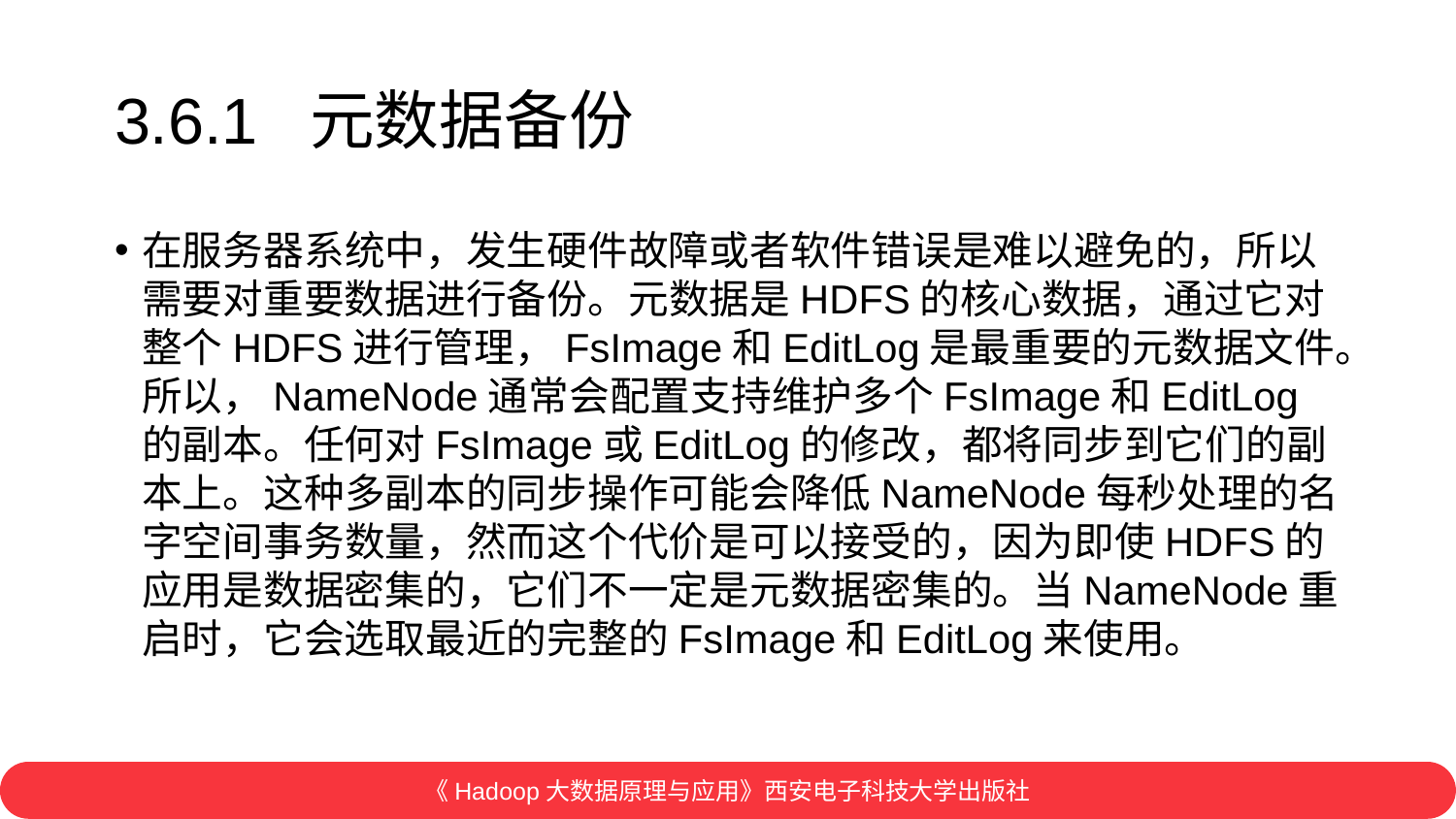

# 3.6.1  元数据备份
在服务器系统中，发生硬件故障或者软件错误是难以避免的，所以需要对重要数据进行备份。元数据是HDFS的核心数据，通过它对整个HDFS进行管理，FsImage和EditLog是最重要的元数据文件。所以，NameNode通常会配置支持维护多个FsImage和EditLog的副本。任何对FsImage或EditLog的修改，都将同步到它们的副本上。这种多副本的同步操作可能会降低NameNode每秒处理的名字空间事务数量，然而这个代价是可以接受的，因为即使HDFS的应用是数据密集的，它们不一定是元数据密集的。当NameNode重启时，它会选取最近的完整的FsImage和EditLog来使用。